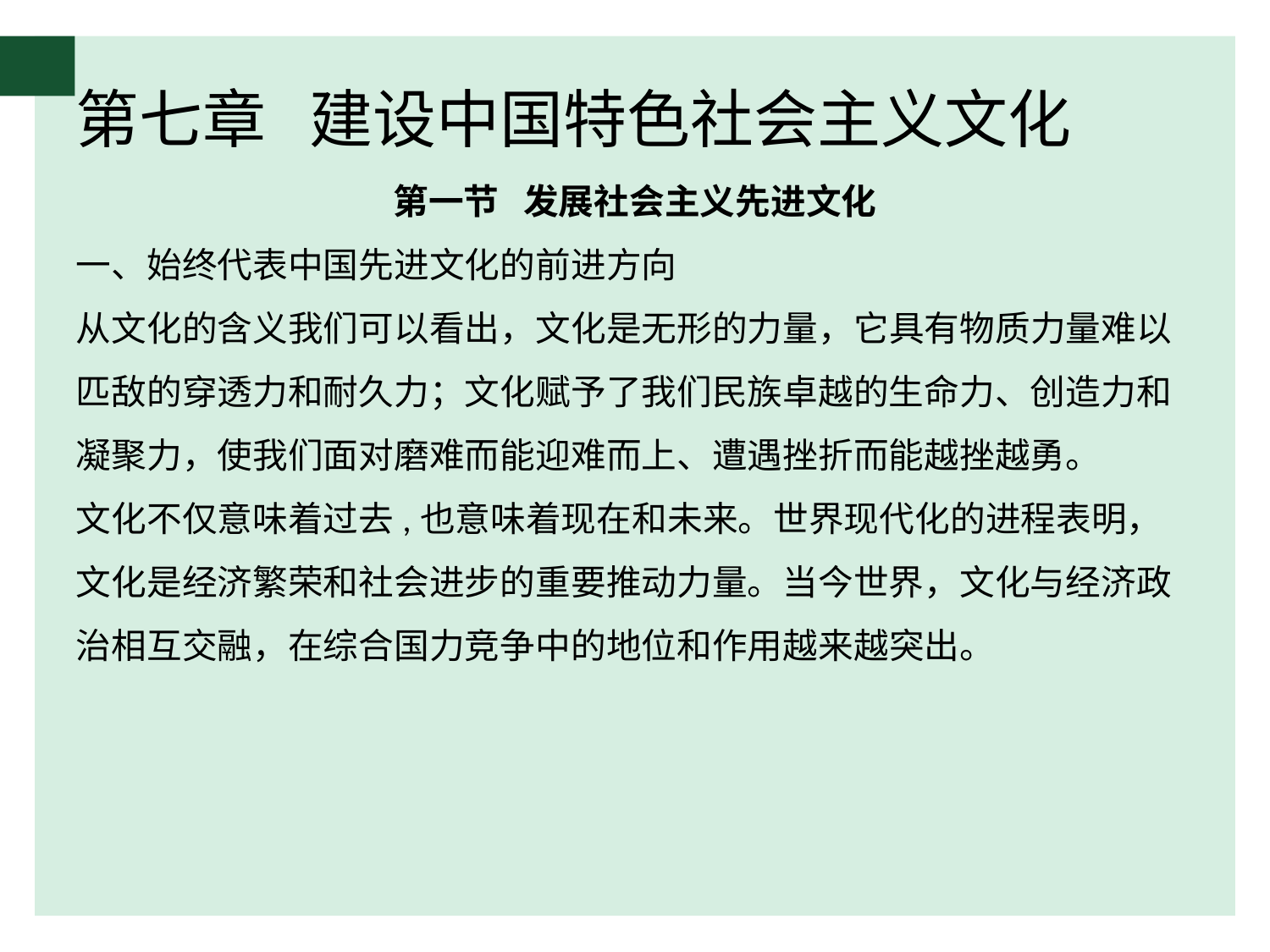

# 第七章   建设中国特色社会主义文化
第一节   发展社会主义先进文化
一、始终代表中国先进文化的前进方向
从文化的含义我们可以看出，文化是无形的力量，它具有物质力量难以匹敌的穿透力和耐久力；文化赋予了我们民族卓越的生命力、创造力和凝聚力，使我们面对磨难而能迎难而上、遭遇挫折而能越挫越勇。
文化不仅意味着过去,也意味着现在和未来。世界现代化的进程表明，文化是经济繁荣和社会进步的重要推动力量。当今世界，文化与经济政治相互交融，在综合国力竞争中的地位和作用越来越突出。